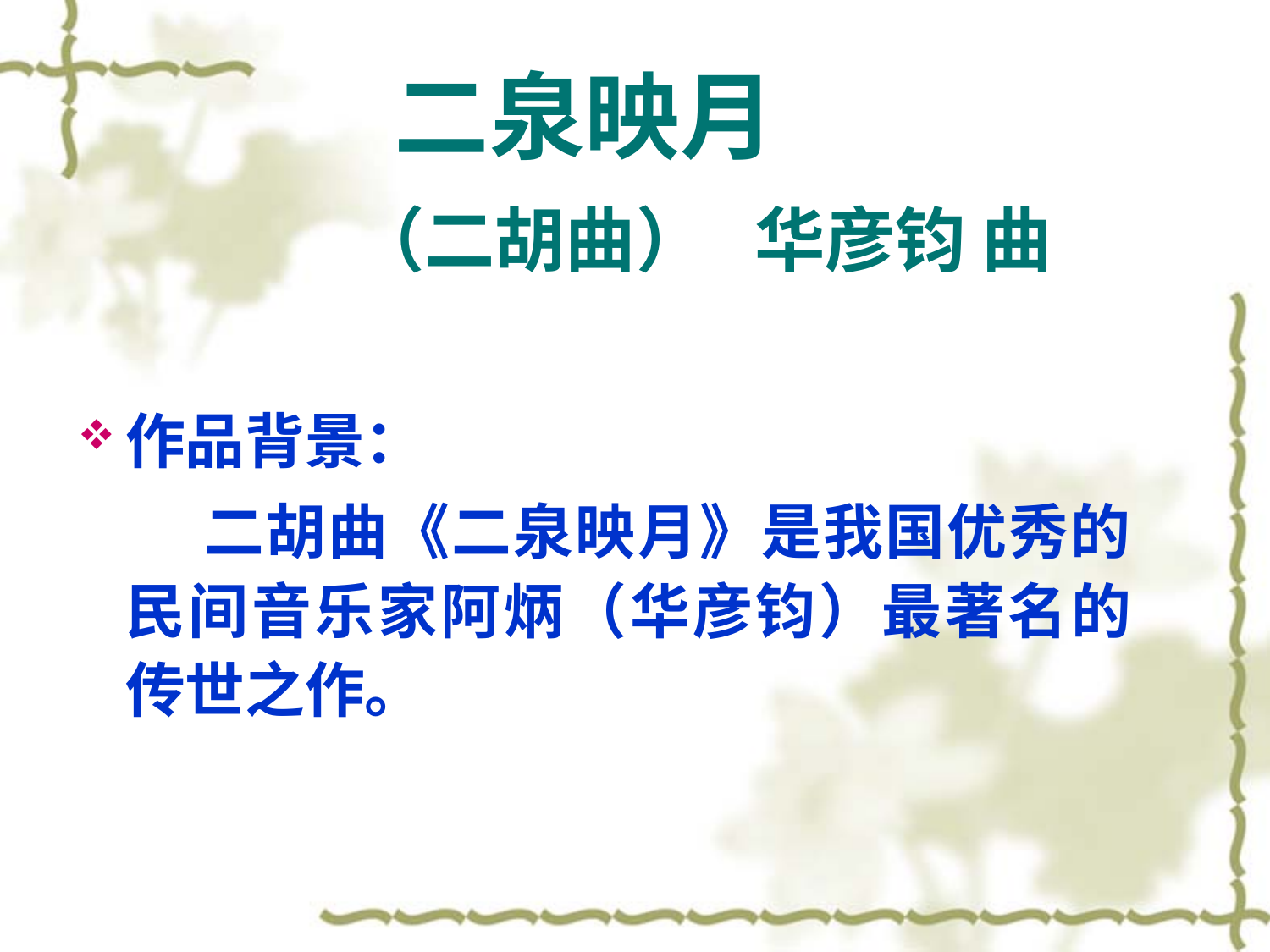

# 二泉映月 （二胡曲）   华彦钧 曲

作品背景：
       二胡曲《二泉映月》是我国优秀的民间音乐家阿炳（华彦钧）最著名的传世之作。